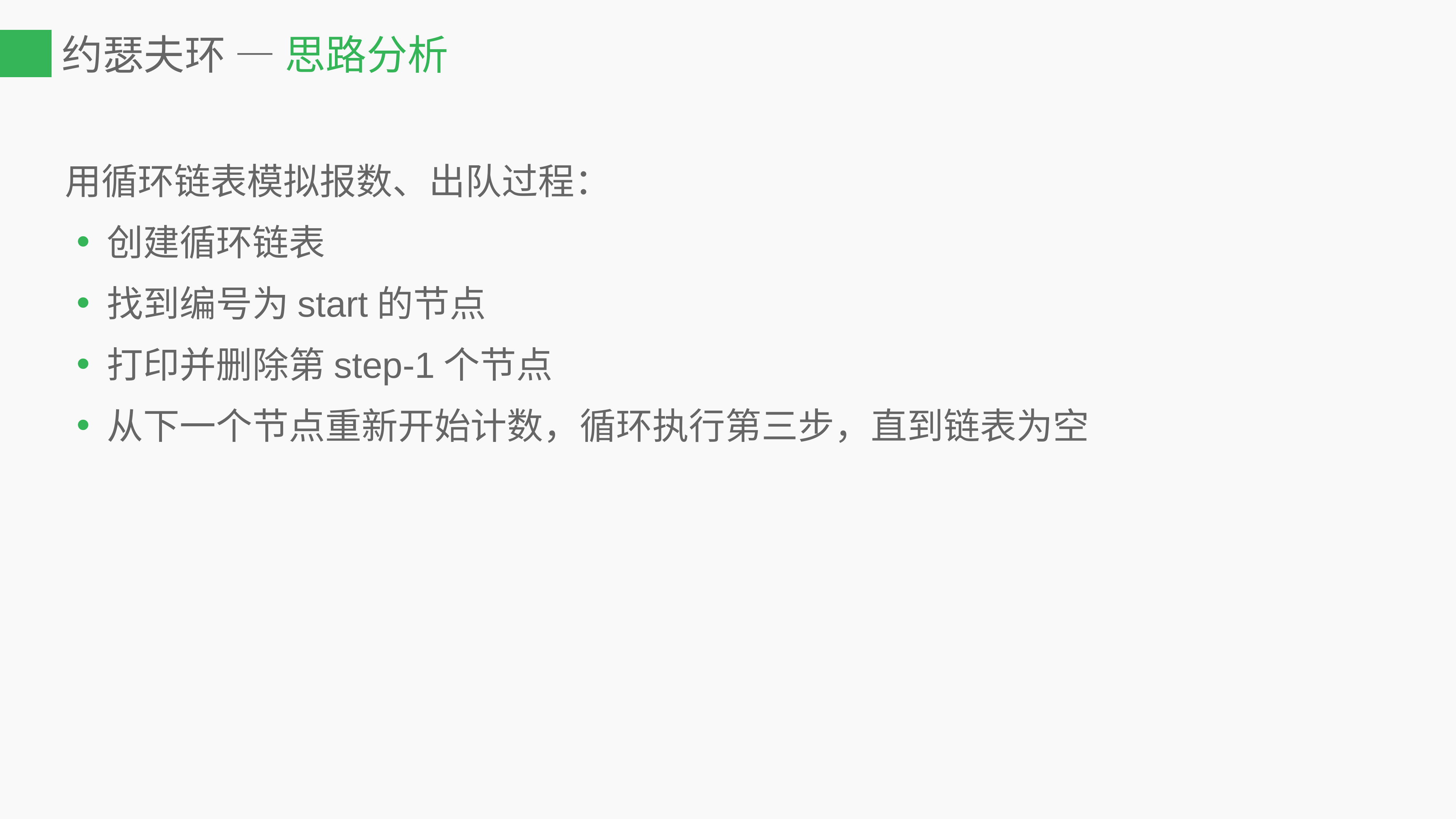

# 约瑟夫环 — 思路分析
用循环链表模拟报数、出队过程：
创建循环链表
找到编号为start的节点
打印并删除第step-1个节点
从下一个节点重新开始计数，循环执行第三步，直到链表为空